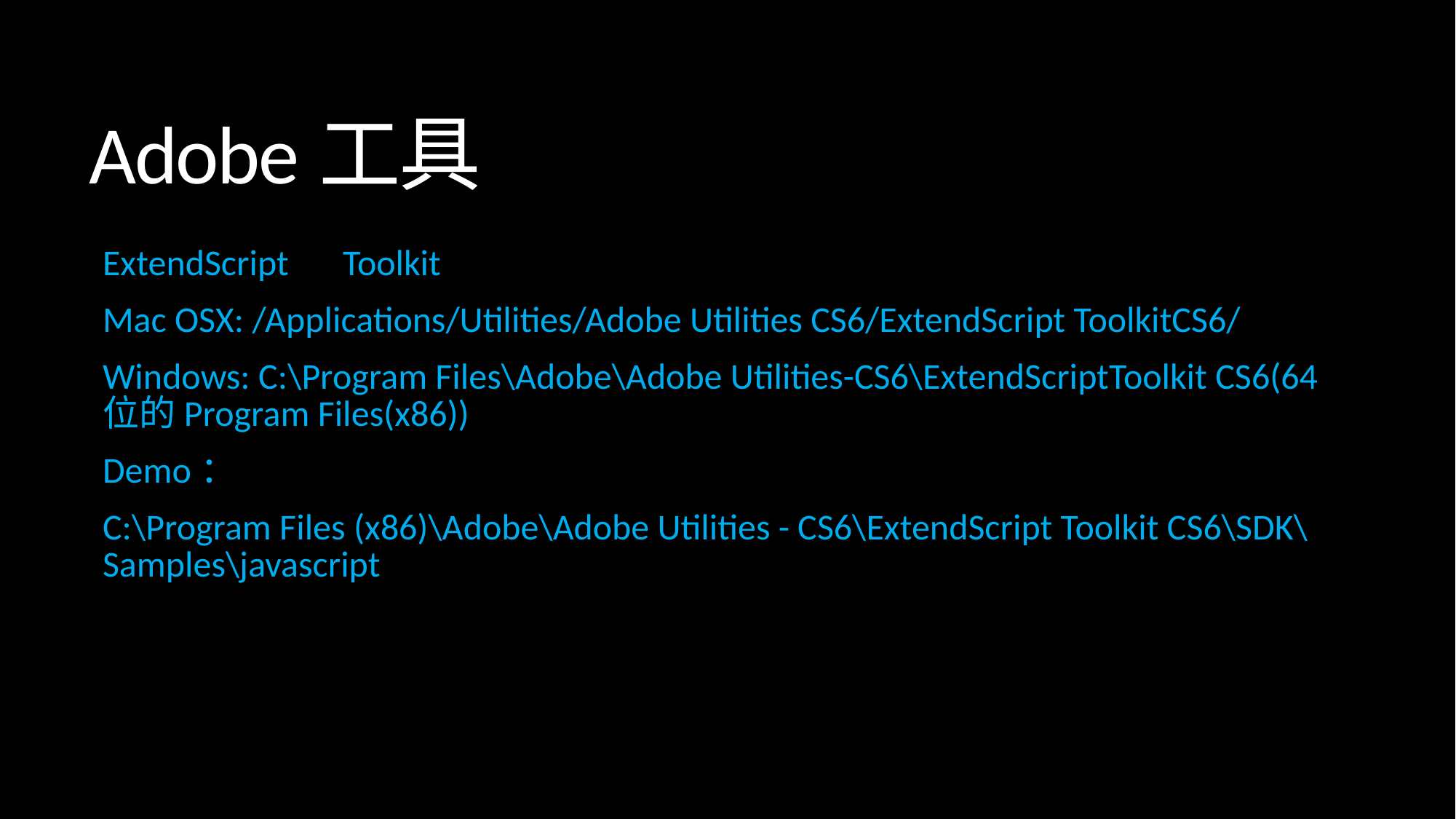

# Adobe工具
ExtendScript　Toolkit
Mac OSX: /Applications/Utilities/Adobe Utilities CS6/ExtendScript ToolkitCS6/
Windows: C:\Program Files\Adobe\Adobe Utilities-CS6\ExtendScriptToolkit CS6(64位的Program Files(x86))
Demo：
C:\Program Files (x86)\Adobe\Adobe Utilities - CS6\ExtendScript Toolkit CS6\SDK\Samples\javascript